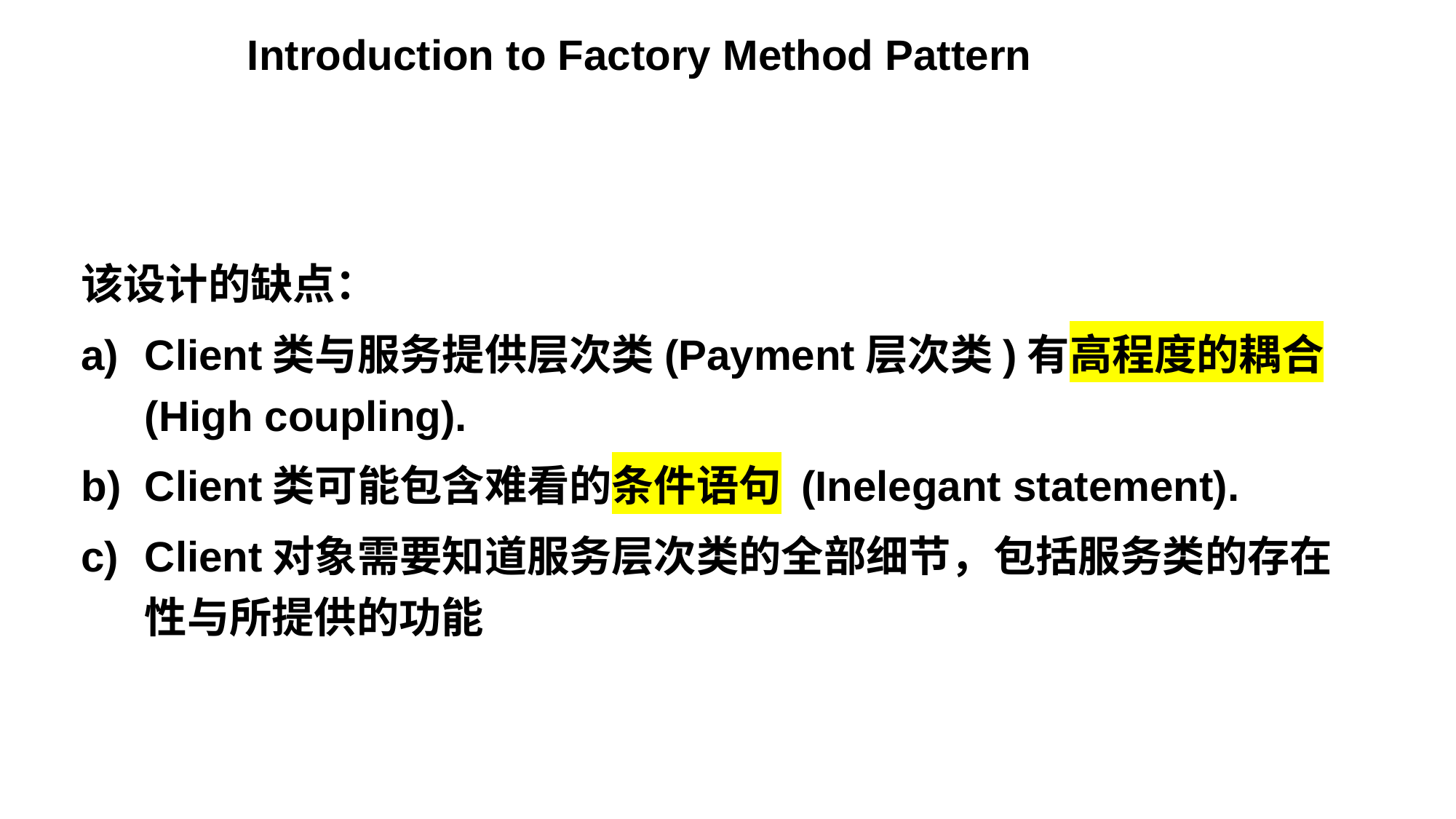

# Introduction to Factory Method Pattern
该设计的缺点：
Client类与服务提供层次类(Payment层次类)有高程度的耦合 (High coupling).
Client类可能包含难看的条件语句 (Inelegant statement).
Client对象需要知道服务层次类的全部细节，包括服务类的存在性与所提供的功能
7